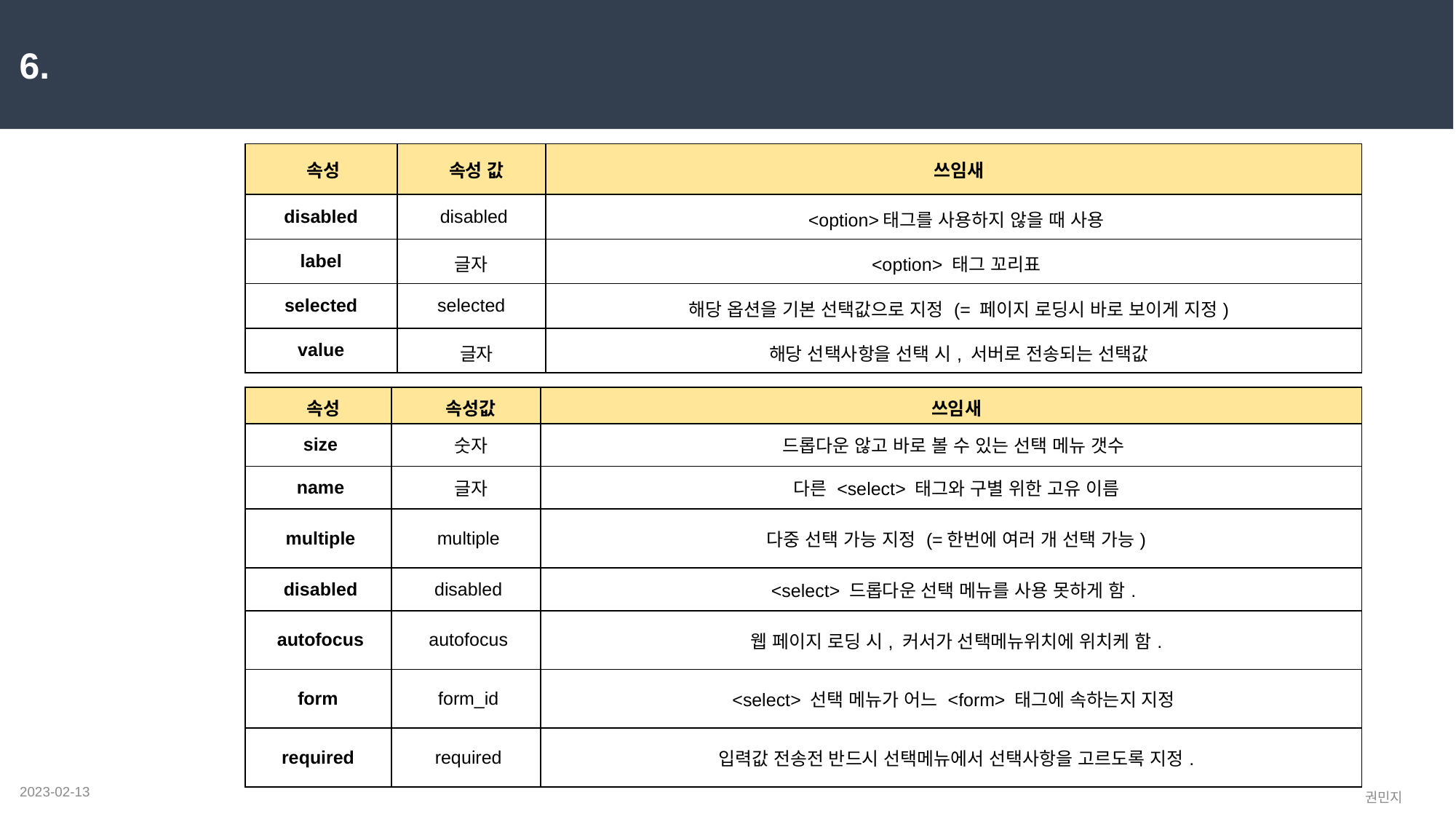

6.
| 속성 | 속성 값 | 쓰임새 |
| --- | --- | --- |
| disabled | disabled | <option>태그를 사용하지 않을 때 사용 |
| label | 글자 | <option> 태그 꼬리표 |
| selected | selected | 해당 옵션을 기본 선택값으로 지정 (= 페이지 로딩시 바로 보이게 지정) |
| value | 글자 | 해당 선택사항을 선택 시, 서버로 전송되는 선택값 |

| 속성 | 속성값 | 쓰임새 |
| --- | --- | --- |
| size | 숫자 | 드롭다운 않고 바로 볼 수 있는 선택 메뉴 갯수 |
| name | 글자 | 다른 <select> 태그와 구별 위한 고유 이름 |
| multiple | multiple | 다중 선택 가능 지정 (=한번에 여러 개 선택 가능) |
| disabled | disabled | <select> 드롭다운 선택 메뉴를 사용 못하게 함. |
| autofocus | autofocus | 웹 페이지 로딩 시, 커서가 선택메뉴위치에 위치케 함. |
| form | form\_id | <select> 선택 메뉴가 어느 <form> 태그에 속하는지 지정 |
| required | required | 입력값 전송전 반드시 선택메뉴에서 선택사항을 고르도록 지정. |
2023-02-13
권민지